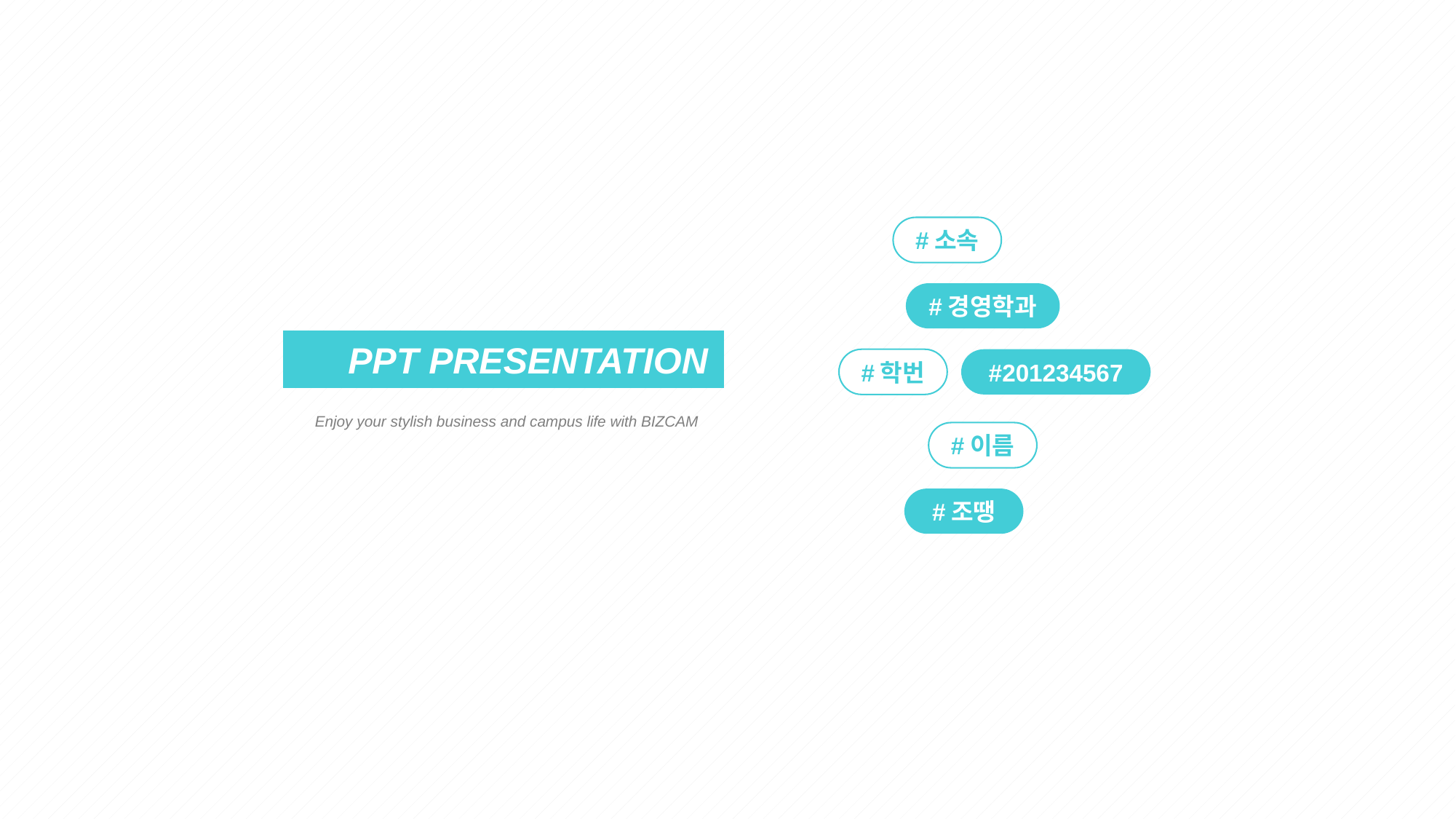

#소속
#경영학과
PPT PRESENTATION
#학번
#201234567
Enjoy your stylish business and campus life with BIZCAM
#이름
#조땡